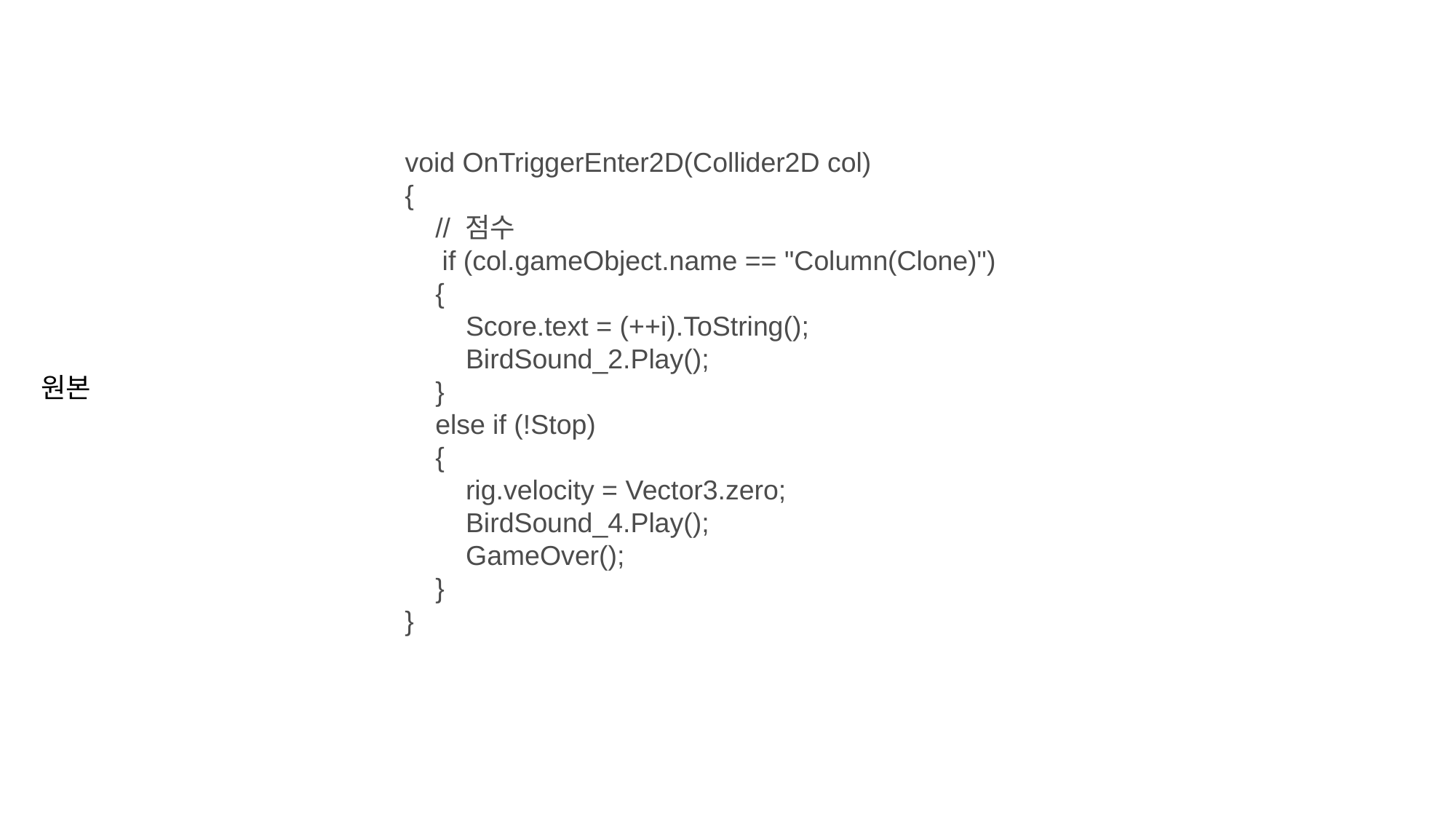

void OnTriggerEnter2D(Collider2D col)
    {
        // 점수
        if (col.gameObject.name == "Column(Clone)")
        {
            Score.text = (++i).ToString();
            BirdSound_2.Play();
        }
        else if (!Stop)
        {
            rig.velocity = Vector3.zero;
            BirdSound_4.Play();
            GameOver();
        }
    }
원본